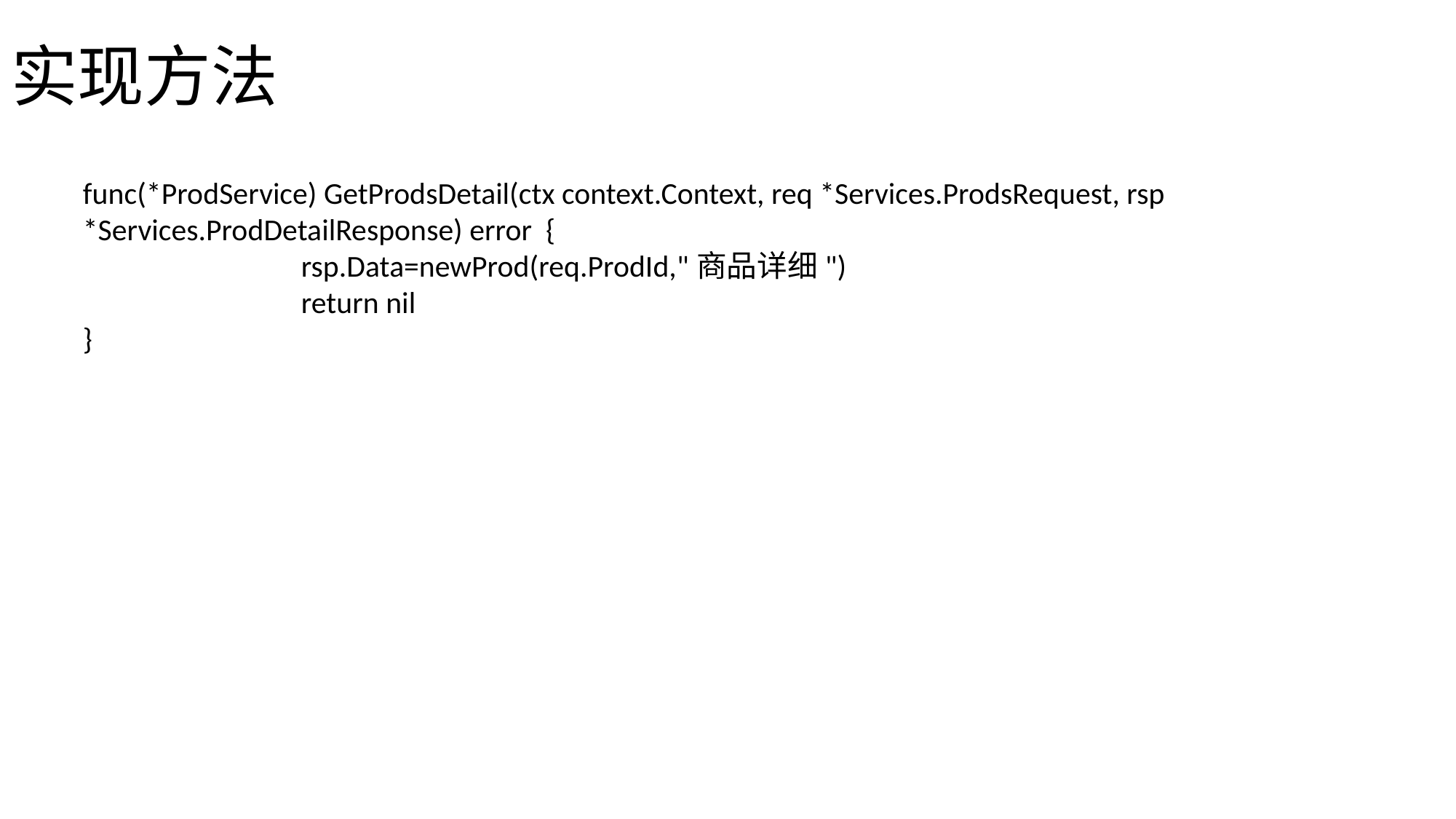

# 实现方法
func(*ProdService) GetProdsDetail(ctx context.Context, req *Services.ProdsRequest, rsp *Services.ProdDetailResponse) error  {
		rsp.Data=newProd(req.ProdId,"商品详细")
		return nil
}